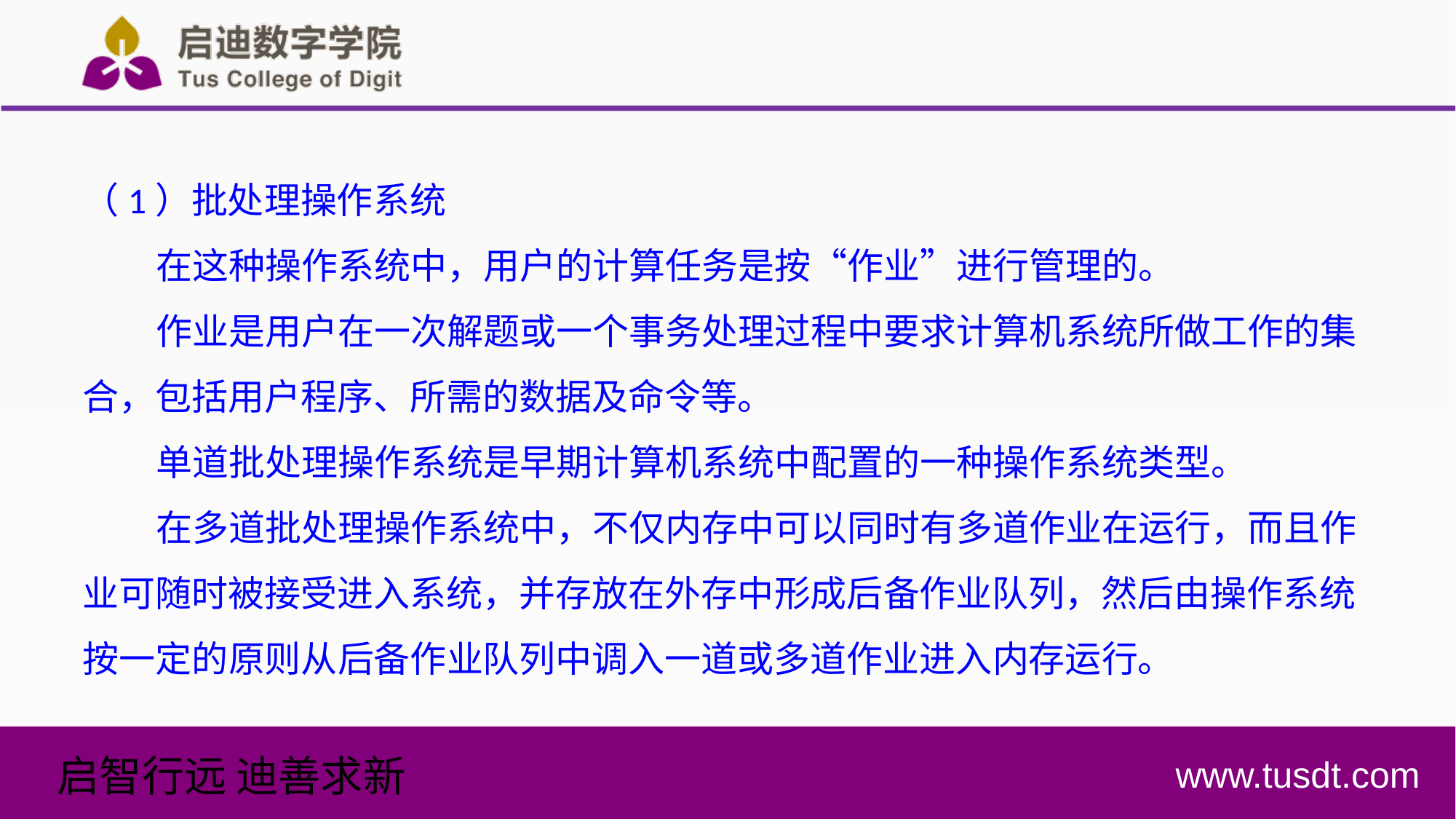

（1）批处理操作系统
在这种操作系统中，用户的计算任务是按“作业”进行管理的。
作业是用户在一次解题或一个事务处理过程中要求计算机系统所做工作的集合，包括用户程序、所需的数据及命令等。
单道批处理操作系统是早期计算机系统中配置的一种操作系统类型。
在多道批处理操作系统中，不仅内存中可以同时有多道作业在运行，而且作业可随时被接受进入系统，并存放在外存中形成后备作业队列，然后由操作系统按一定的原则从后备作业队列中调入一道或多道作业进入内存运行。